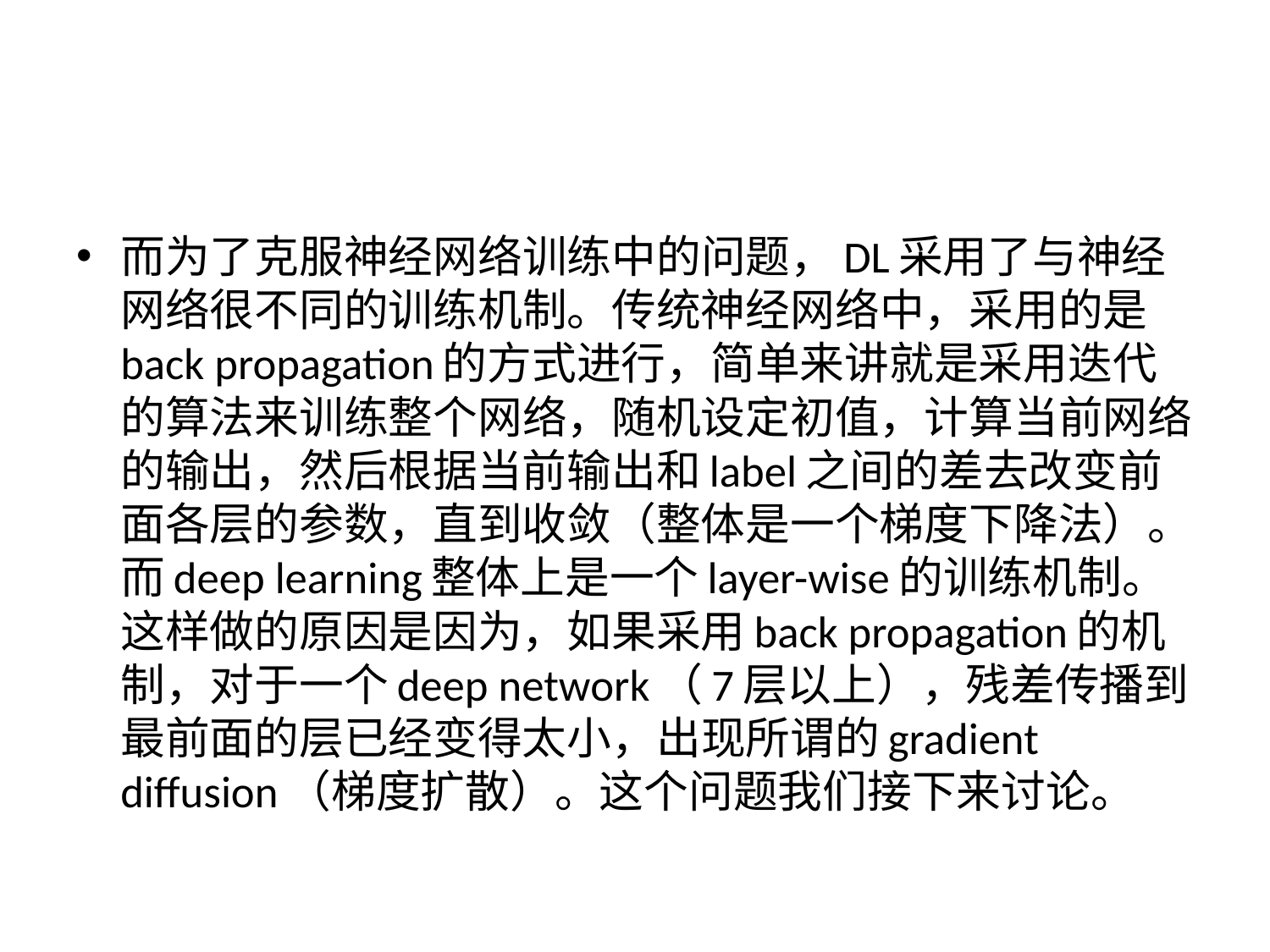

#
而为了克服神经网络训练中的问题，DL采用了与神经网络很不同的训练机制。传统神经网络中，采用的是back propagation的方式进行，简单来讲就是采用迭代的算法来训练整个网络，随机设定初值，计算当前网络的输出，然后根据当前输出和label之间的差去改变前面各层的参数，直到收敛（整体是一个梯度下降法）。而deep learning整体上是一个layer-wise的训练机制。这样做的原因是因为，如果采用back propagation的机制，对于一个deep network（7层以上），残差传播到最前面的层已经变得太小，出现所谓的gradient diffusion（梯度扩散）。这个问题我们接下来讨论。